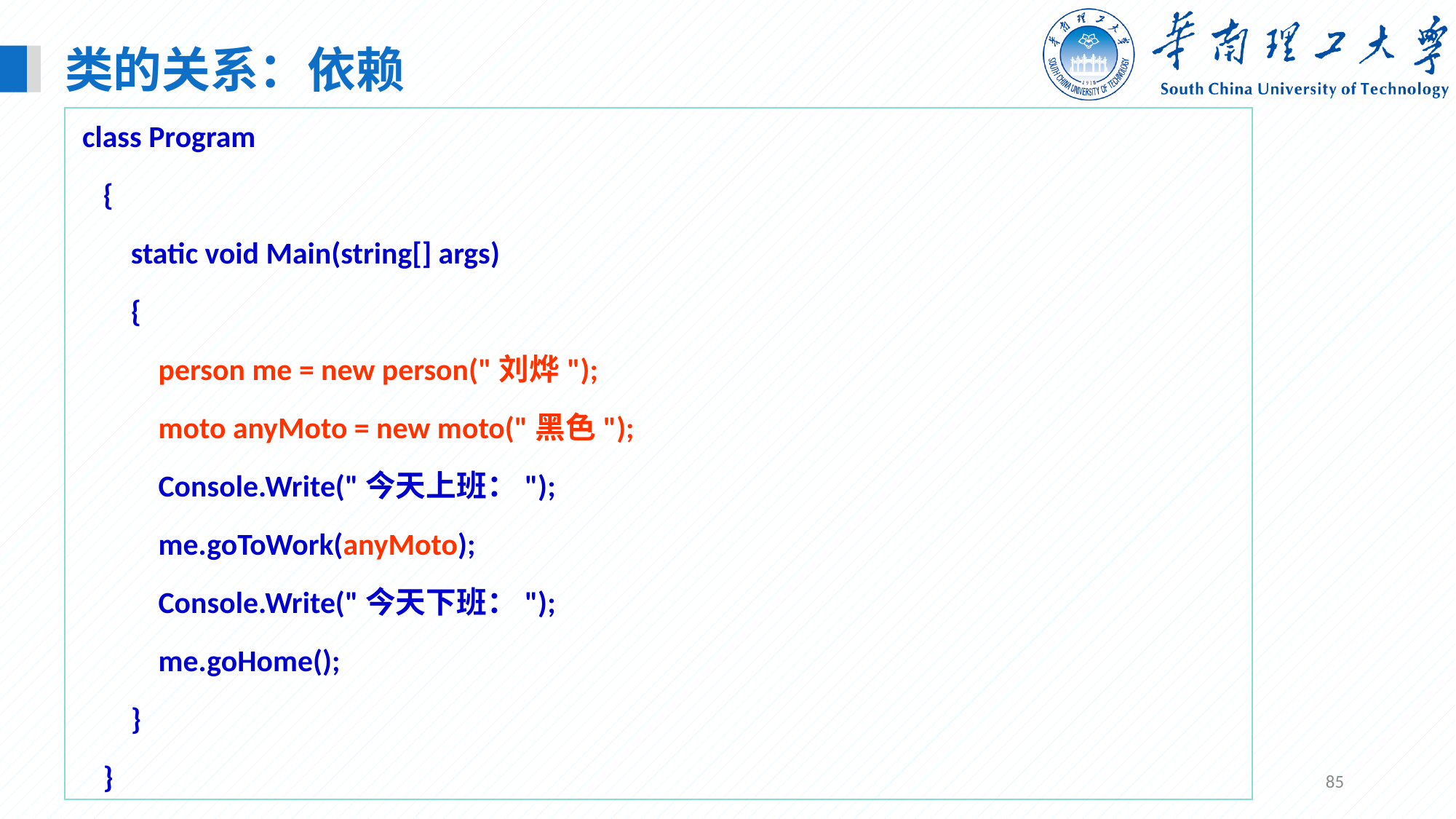

类的关系：依赖
 class Program
    {
        static void Main(string[] args)
        {
            person me = new person("刘烨");
            moto anyMoto = new moto("黑色");
            Console.Write("今天上班：");
            me.goToWork(anyMoto);
            Console.Write("今天下班：");
            me.goHome();
        }
    }
85